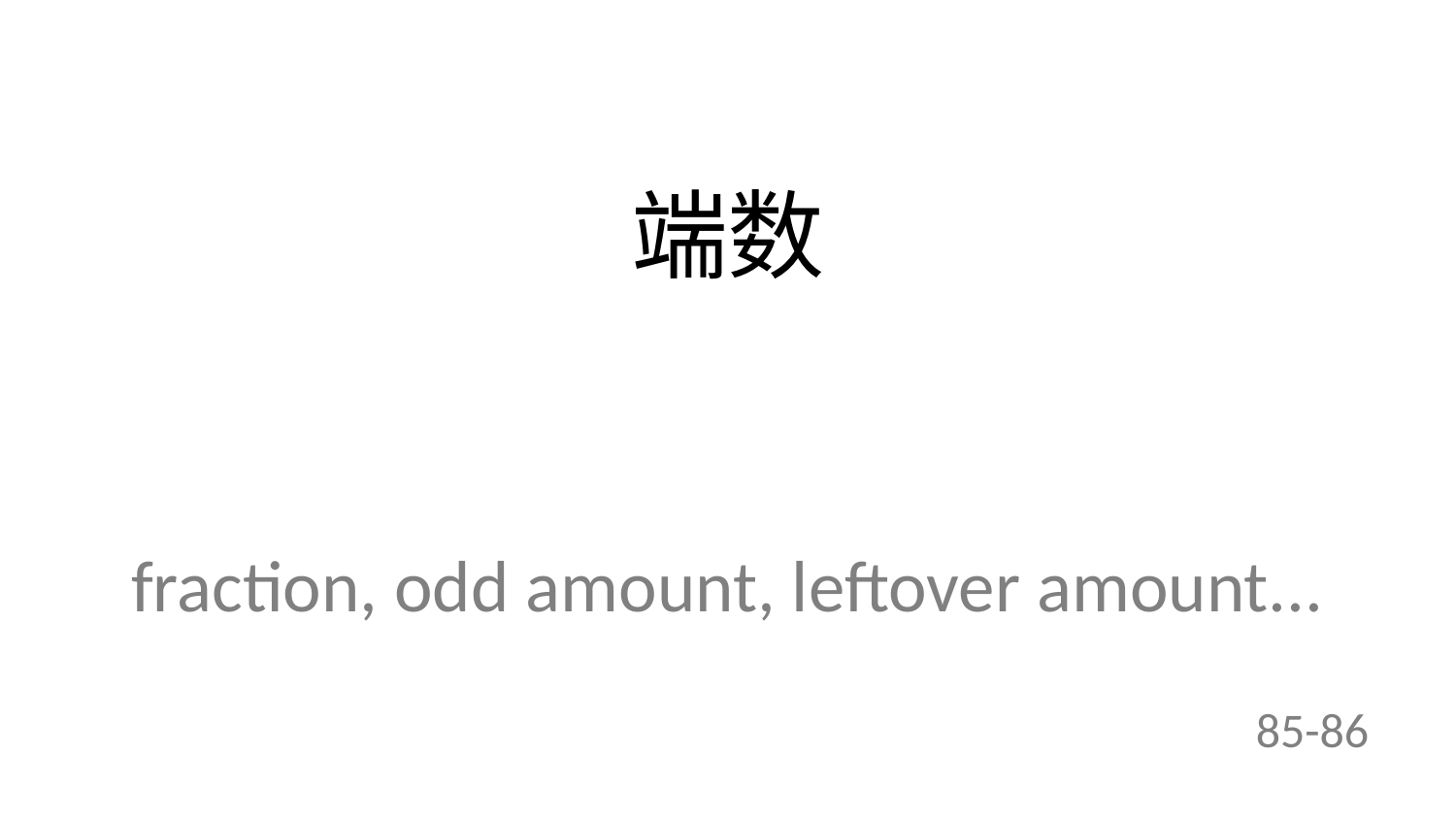

端数

fraction, odd amount, leftover amount...
85-86